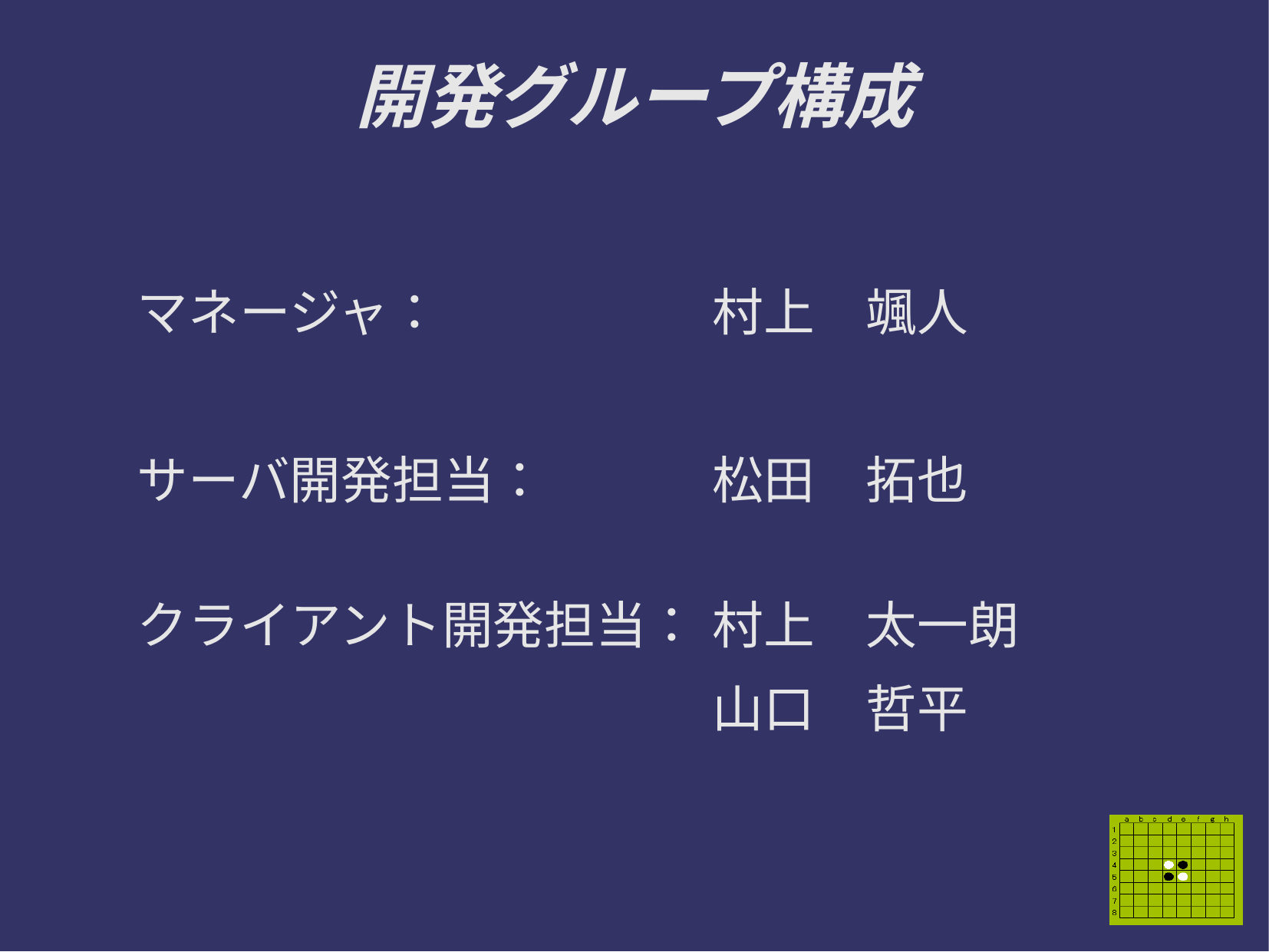

開発グループ構成
マネージャ：			村上　颯人

サーバ開発担当：		松田　拓也

クライアント開発担当：	村上　太一朗
　　　　　　　　　	山口　哲平